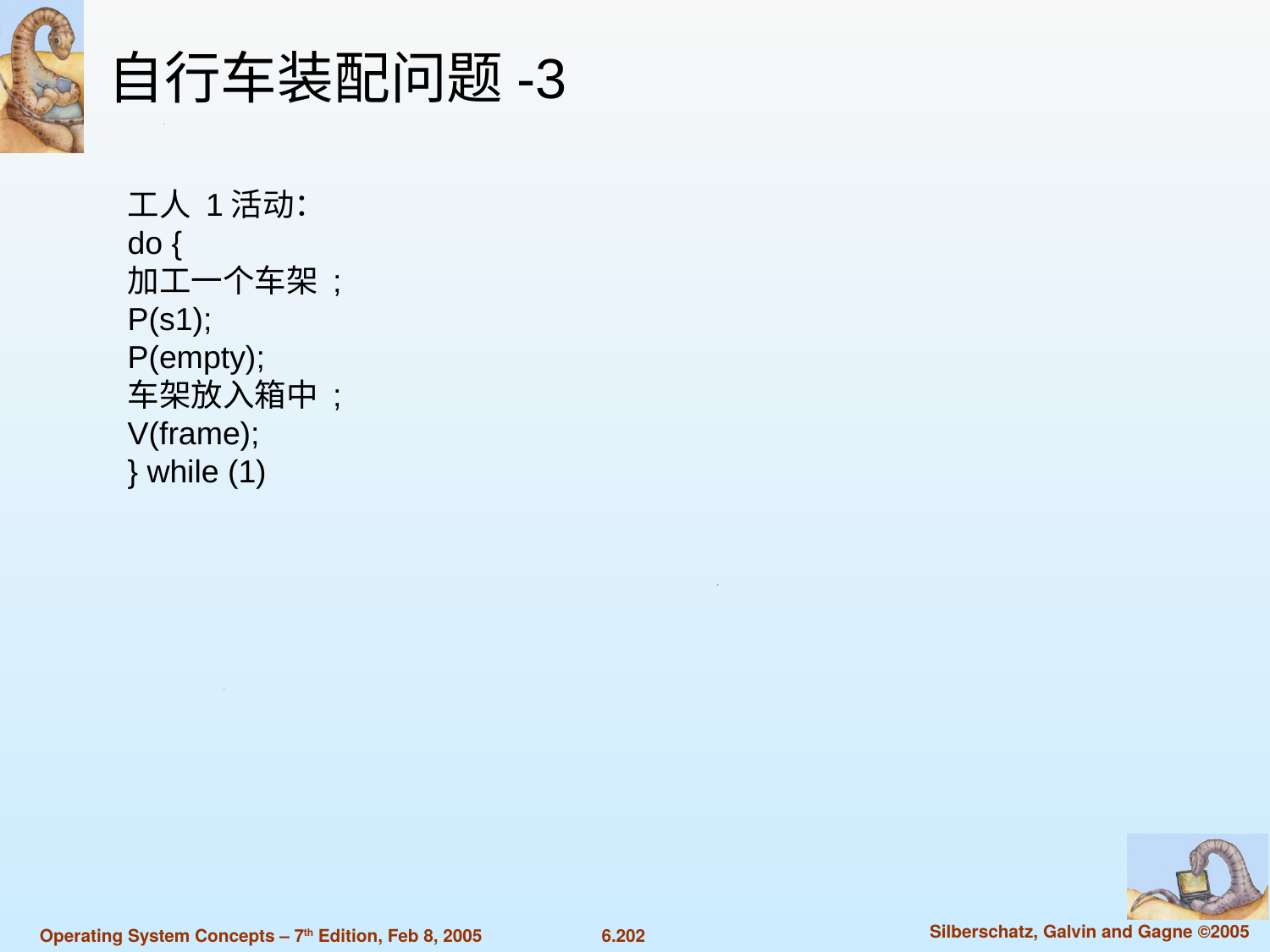

自行车装配问题-3
工人 1活动：
do {
加工一个车架 ;
P(s1);
P(empty);
车架放入箱中 ;
V(frame);
} while (1)